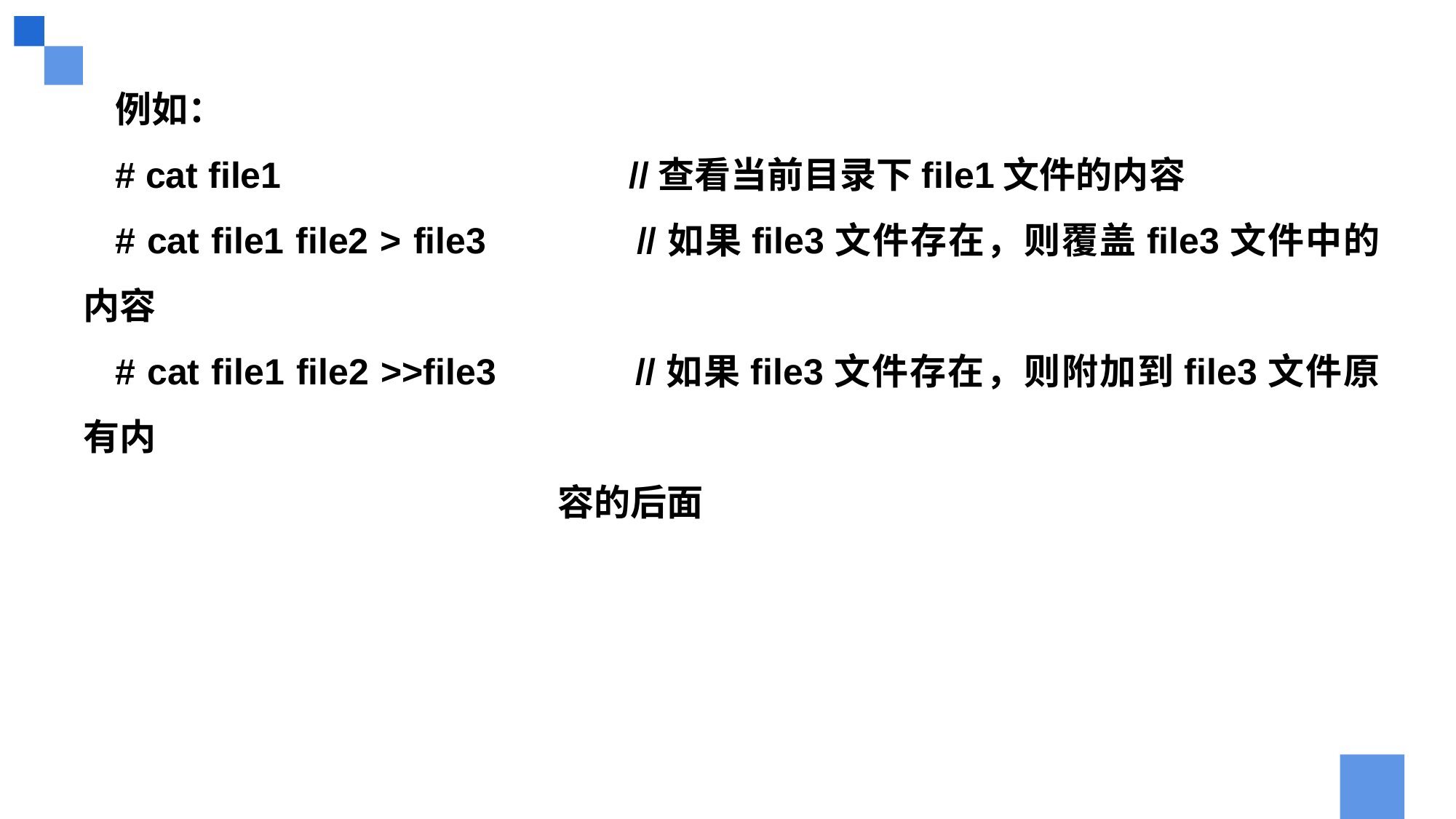

例如：
# cat file1				//查看当前目录下file1文件的内容
# cat file1 file2 > file3		//如果file3文件存在，则覆盖file3文件中的内容
# cat file1 file2 >>file3		//如果file3文件存在，则附加到file3文件原有内
                                                     容的后面
14